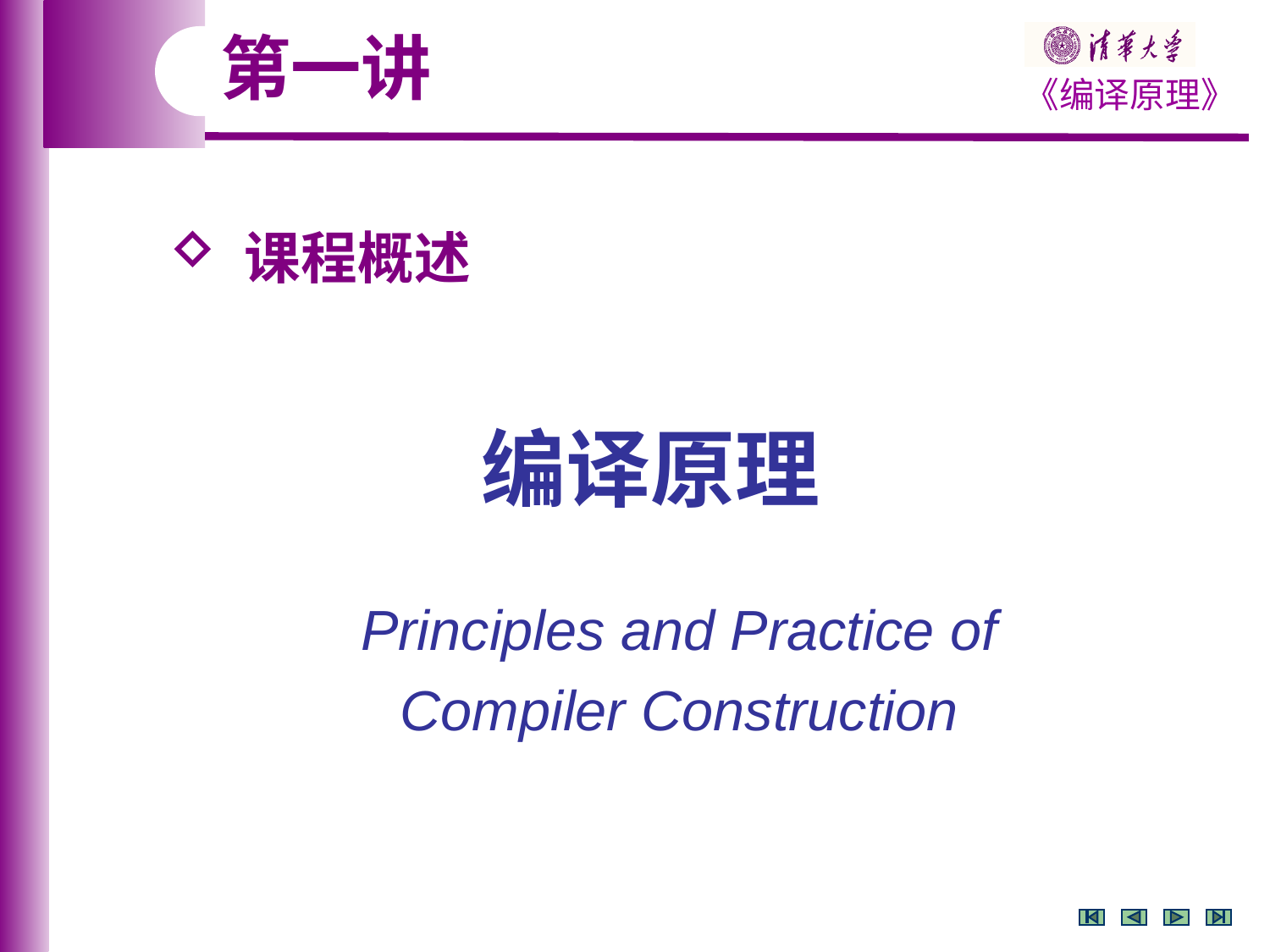

第一讲
 课程概述
编译原理
Principles and Practice of

Compiler Construction